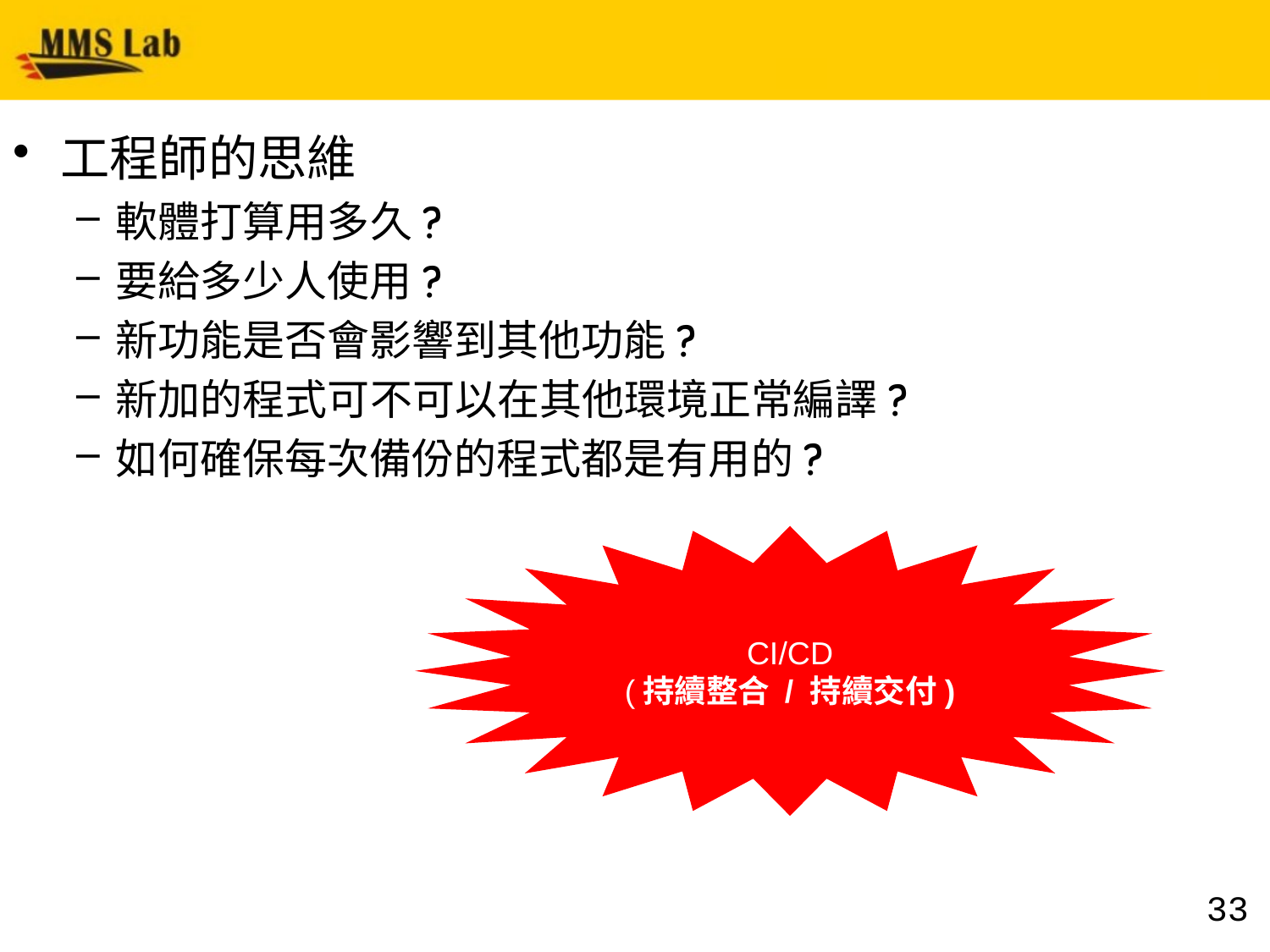

#
工程師的思維
軟體打算用多久?
要給多少人使用?
新功能是否會影響到其他功能?
新加的程式可不可以在其他環境正常編譯?
如何確保每次備份的程式都是有用的?

CI/CD
(持續整合 / 持續交付)
33